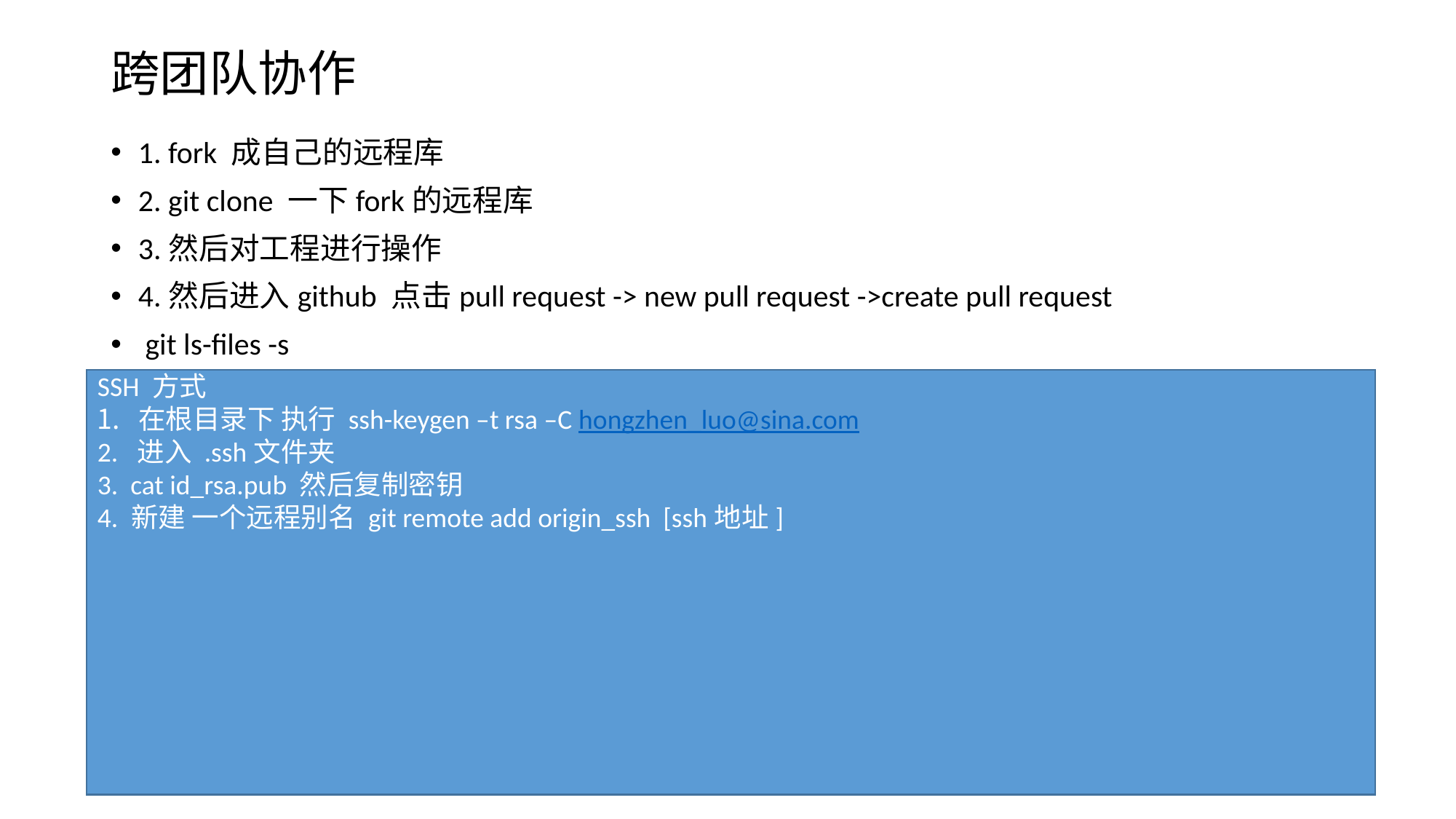

# 跨团队协作
1. fork 成自己的远程库
2. git clone 一下fork的远程库
3.然后对工程进行操作
4.然后进入github 点击pull request -> new pull request ->create pull request
 git ls-files -s
SSH 方式
在根目录下 执行 ssh-keygen –t rsa –C hongzhen_luo@sina.com
2.  进入 .ssh文件夹
3.  cat id_rsa.pub 然后复制密钥
4. 新建 一个远程别名 git remote add origin_ssh  [ssh地址]